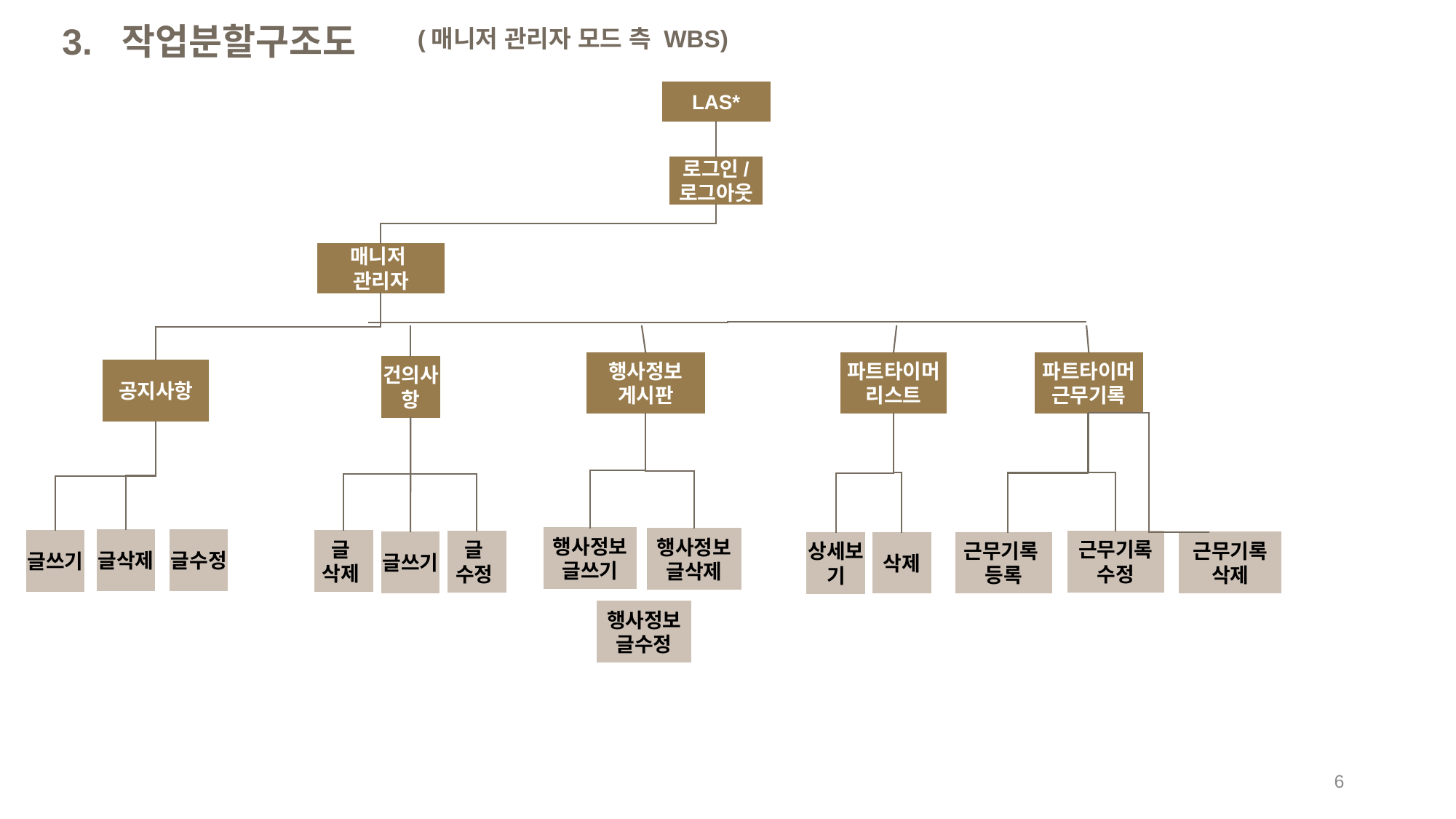

3.  작업분할구조도
(매니저 관리자 모드 측 WBS)
LAS*
로그인/
로그아웃
매니저
관리자
행사정보
게시판
파트타이머 리스트
파트타이머 근무기록
건의사항
공지사항
행사정보 글쓰기
행사정보
글삭제
글삭제
글수정
글쓰기
글
삭제
글
수정
근무기록 수정
글쓰기
근무기록 삭제
삭제
근무기록
등록
상세보기
행사정보
글수정
6